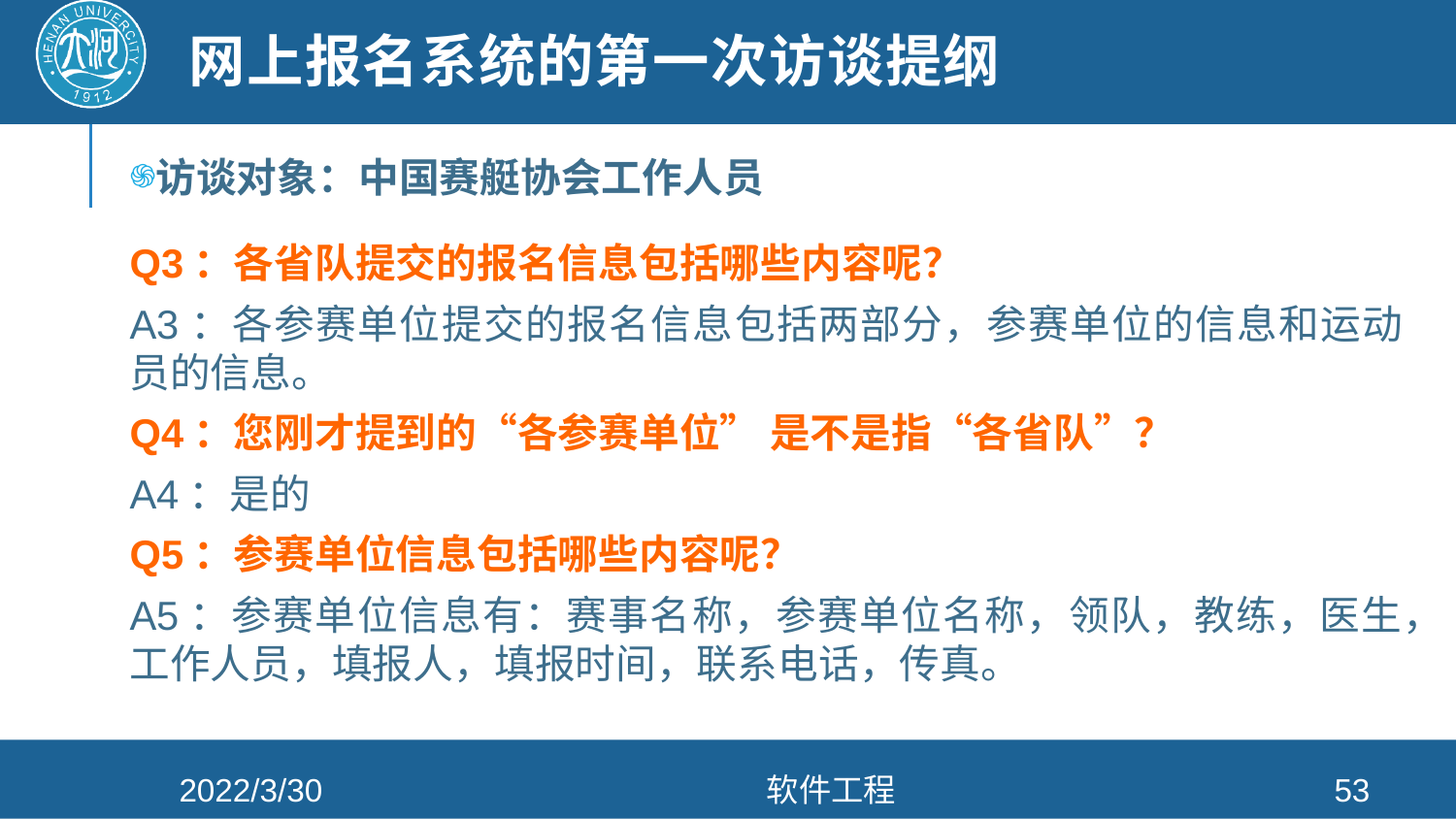

# 网上报名系统的第一次访谈提纲
访谈对象：中国赛艇协会工作人员
Q3：各省队提交的报名信息包括哪些内容呢？
A3：各参赛单位提交的报名信息包括两部分，参赛单位的信息和运动员的信息。
Q4：您刚才提到的“各参赛单位” 是不是指“各省队”？
A4：是的
Q5：参赛单位信息包括哪些内容呢？
A5：参赛单位信息有：赛事名称，参赛单位名称，领队，教练，医生，工作人员，填报人，填报时间，联系电话，传真。
2022/3/30
软件工程
53